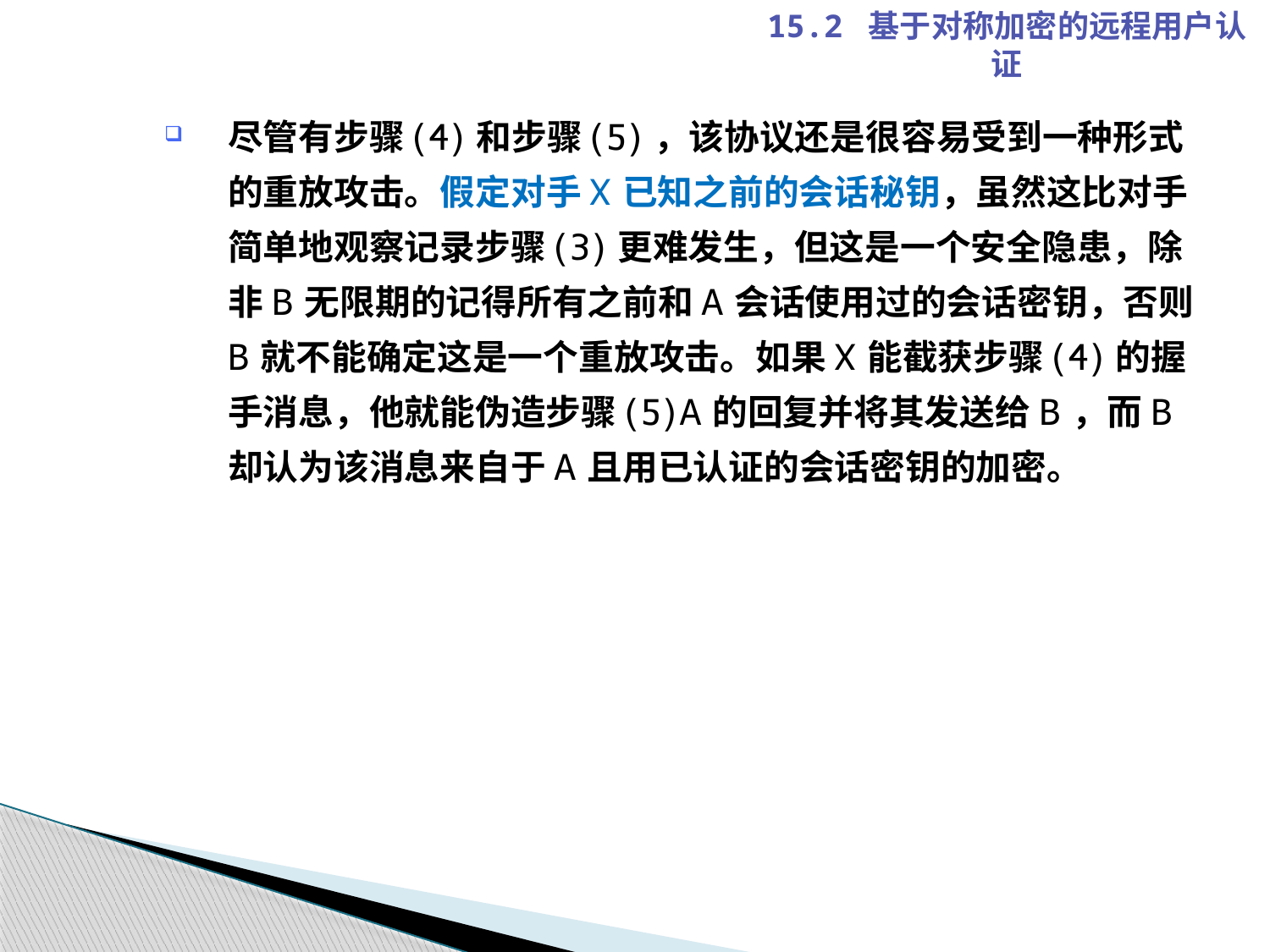

15.2 基于对称加密的远程用户认证
尽管有步骤(4)和步骤(5)，该协议还是很容易受到一种形式的重放攻击。假定对手X已知之前的会话秘钥，虽然这比对手简单地观察记录步骤(3)更难发生，但这是一个安全隐患，除非B无限期的记得所有之前和A会话使用过的会话密钥，否则B就不能确定这是一个重放攻击。如果X能截获步骤(4)的握手消息，他就能伪造步骤(5)A的回复并将其发送给B，而B却认为该消息来自于A且用已认证的会话密钥的加密。